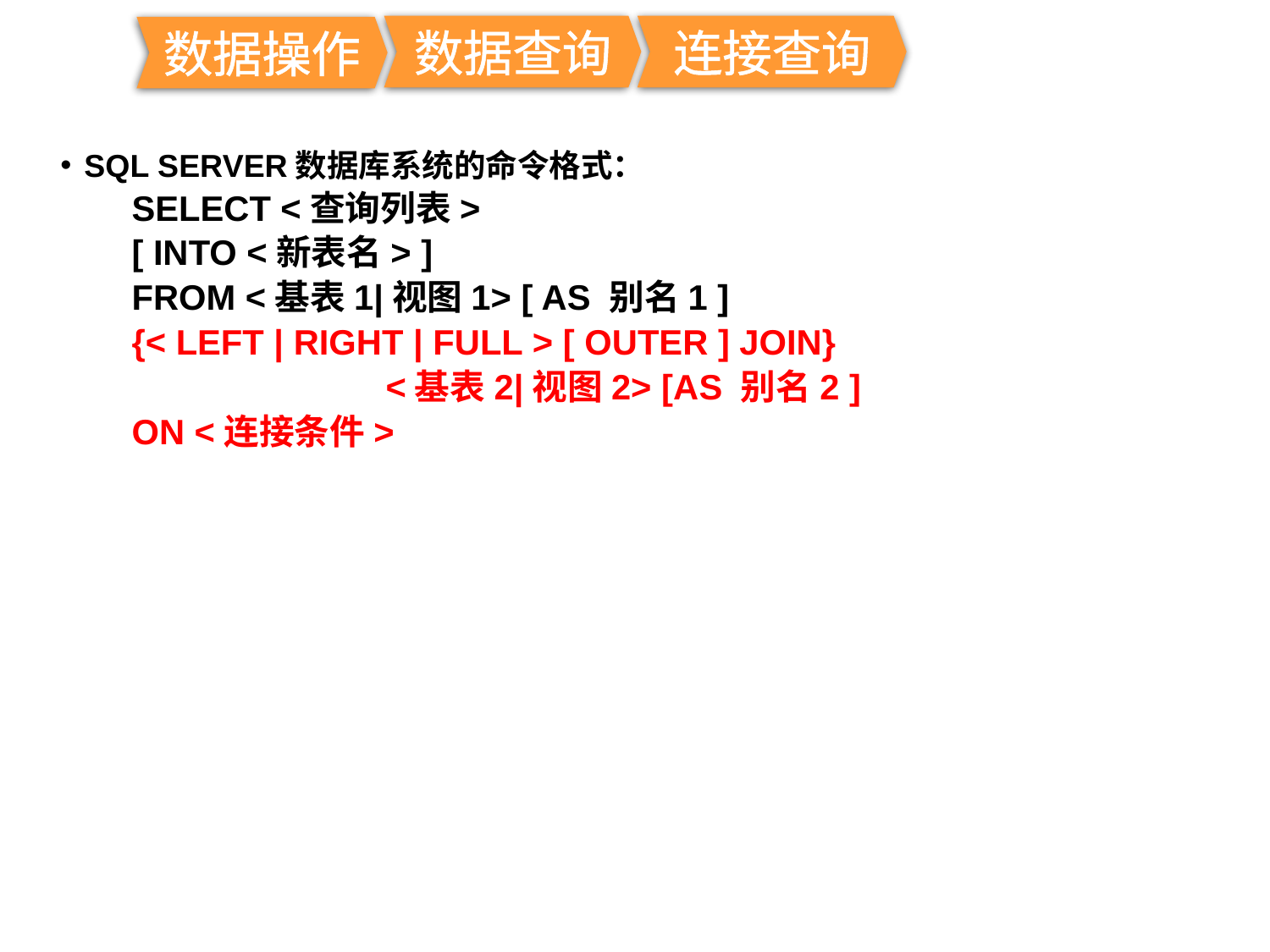

数据查询
连接查询
数据操作

SQL SERVER数据库系统的命令格式：
	SELECT <查询列表>
	[ INTO <新表名> ]
	FROM <基表1|视图1> [ AS 别名1 ]
	{< LEFT | RIGHT | FULL > [ OUTER ] JOIN}
      		<基表2|视图2> [AS 别名2 ]
	ON <连接条件>